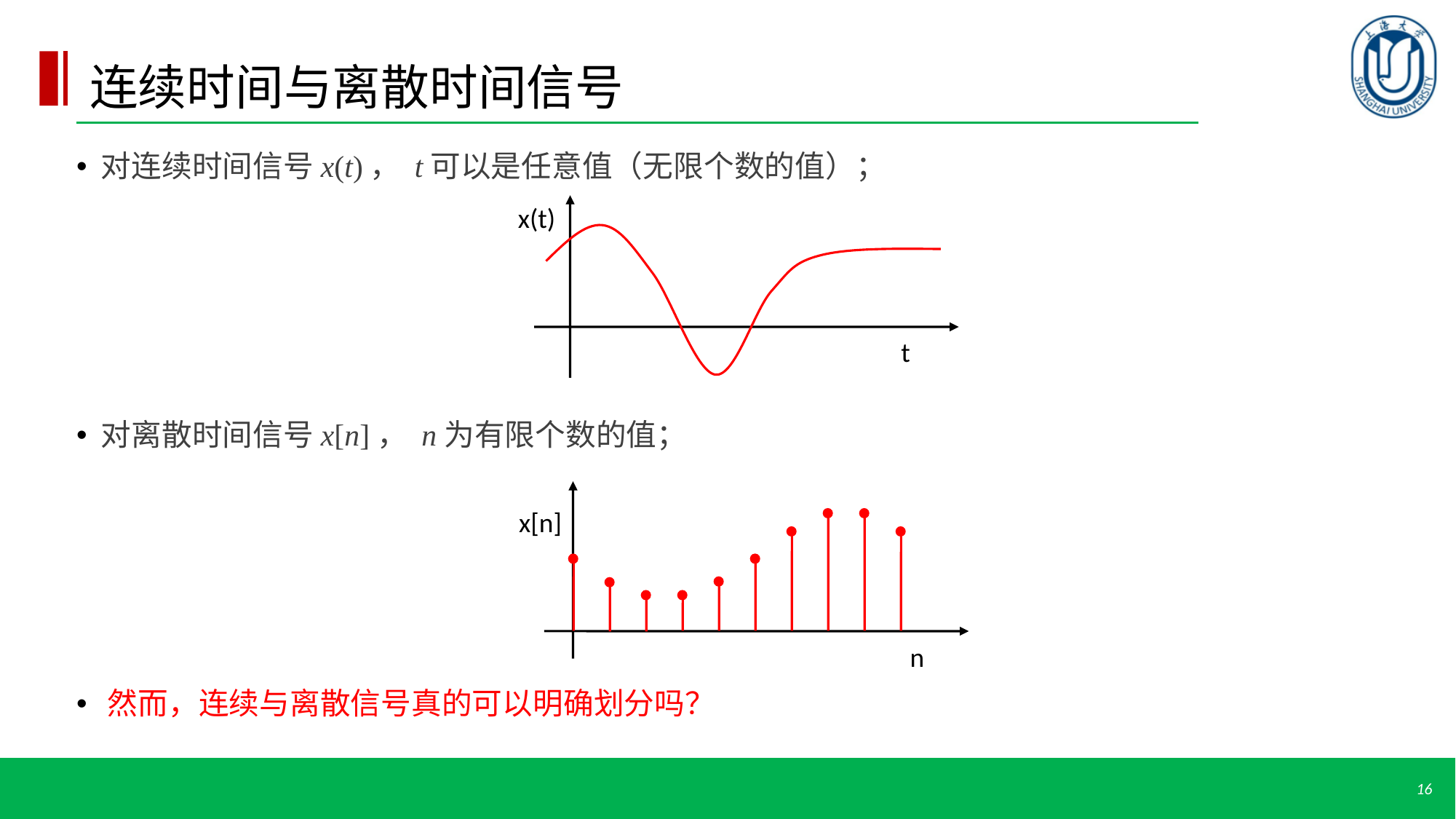

# 连续时间与离散时间信号
 对连续时间信号x(t)， t可以是任意值（无限个数的值）；

 对离散时间信号x[n]， n为有限个数的值；

  然而，连续与离散信号真的可以明确划分吗？

x(t)

t

x[n]

n
16